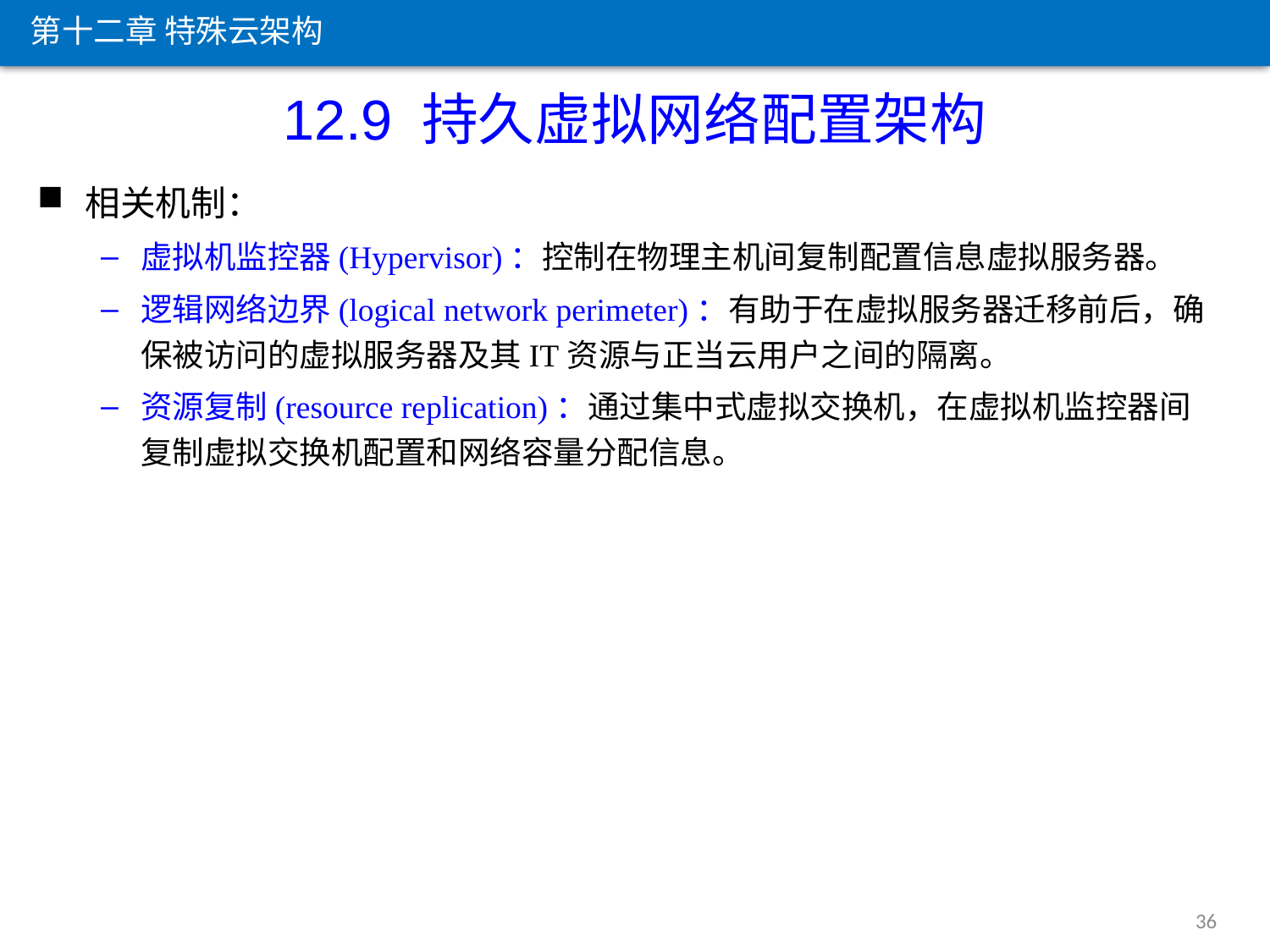

第十二章 特殊云架构
12.9 持久虚拟网络配置架构
相关机制：
虚拟机监控器(Hypervisor)：控制在物理主机间复制配置信息虚拟服务器。
逻辑网络边界(logical network perimeter)：有助于在虚拟服务器迁移前后，确保被访问的虚拟服务器及其IT资源与正当云用户之间的隔离。
资源复制(resource replication)：通过集中式虚拟交换机，在虚拟机监控器间复制虚拟交换机配置和网络容量分配信息。
36